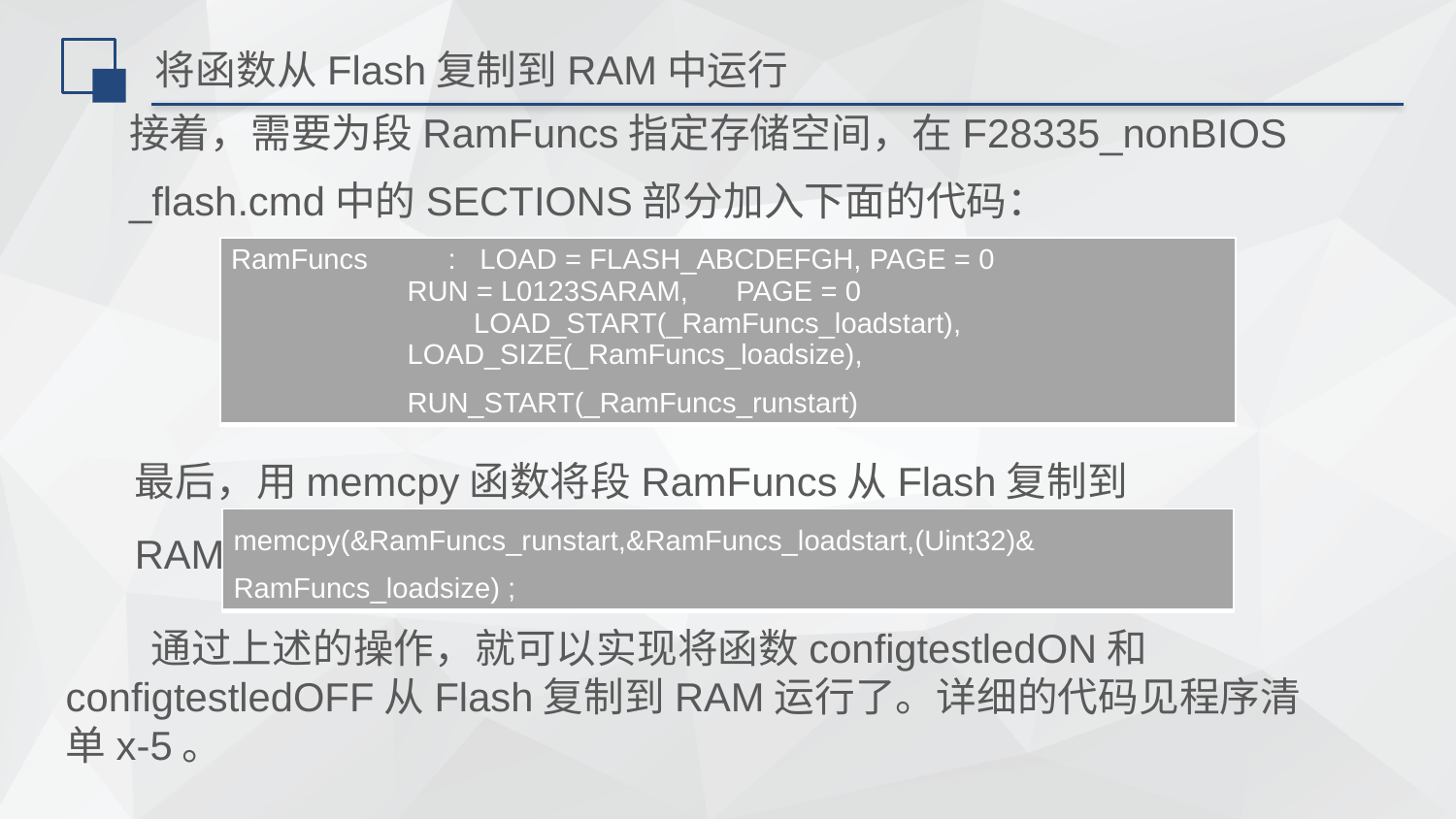

# 将函数从Flash复制到RAM中运行
接着，需要为段RamFuncs指定存储空间，在F28335_nonBIOS
_flash.cmd中的SECTIONS部分加入下面的代码：
| RamFuncs : LOAD = FLASH\_ABCDEFGH, PAGE = 0 RUN = L0123SARAM, PAGE = 0 LOAD\_START(\_RamFuncs\_loadstart), LOAD\_SIZE(\_RamFuncs\_loadsize), RUN\_START(\_RamFuncs\_runstart) |
| --- |
最后，用memcpy函数将段RamFuncs从Flash复制到RAM。
| memcpy(&RamFuncs\_runstart,&RamFuncs\_loadstart,(Uint32)& RamFuncs\_loadsize) ; |
| --- |
通过上述的操作，就可以实现将函数configtestledON和configtestledOFF从Flash复制到RAM运行了。详细的代码见程序清单x-5。